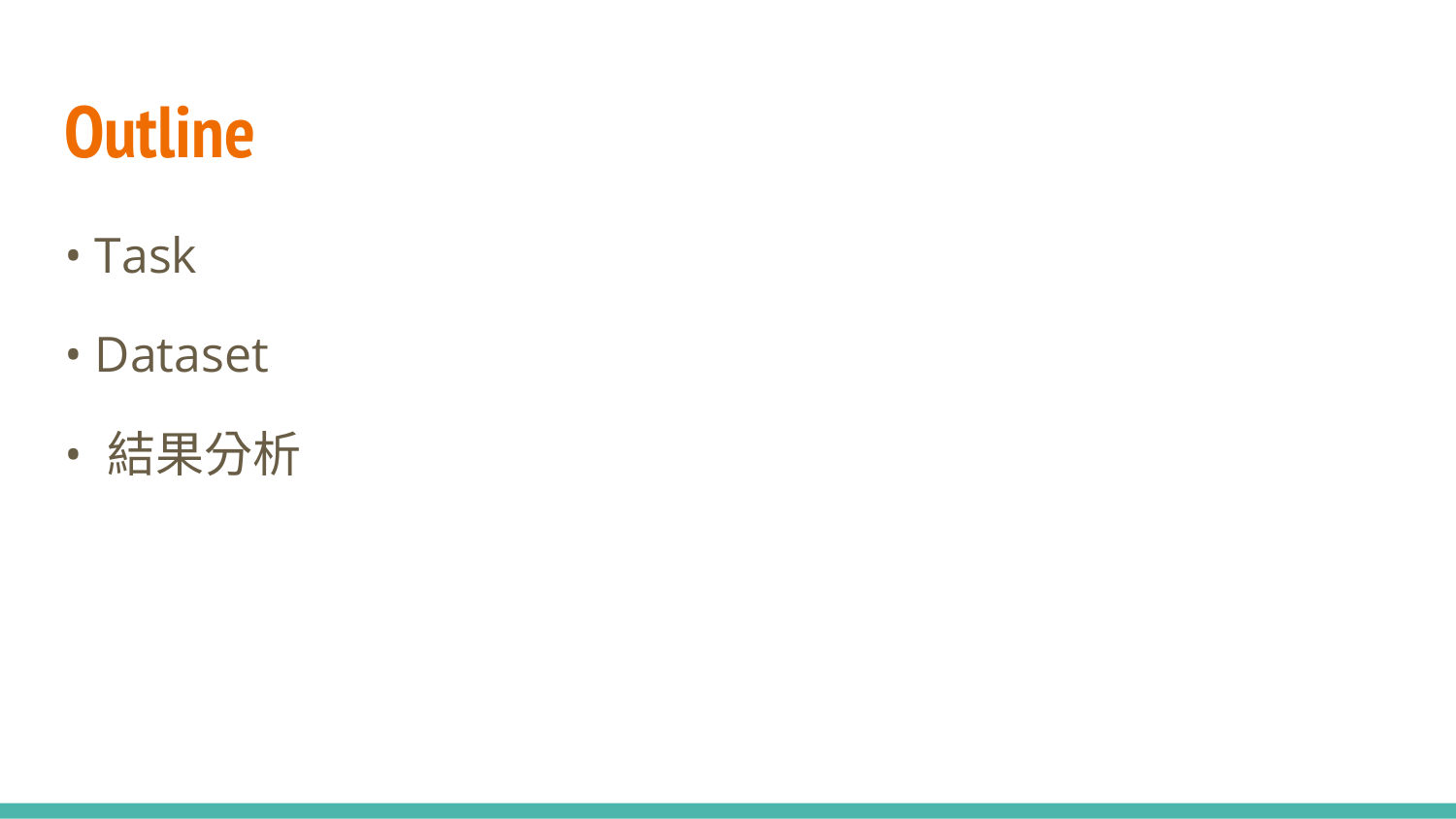

# Outline
• Task
• Dataset
• 結果分析